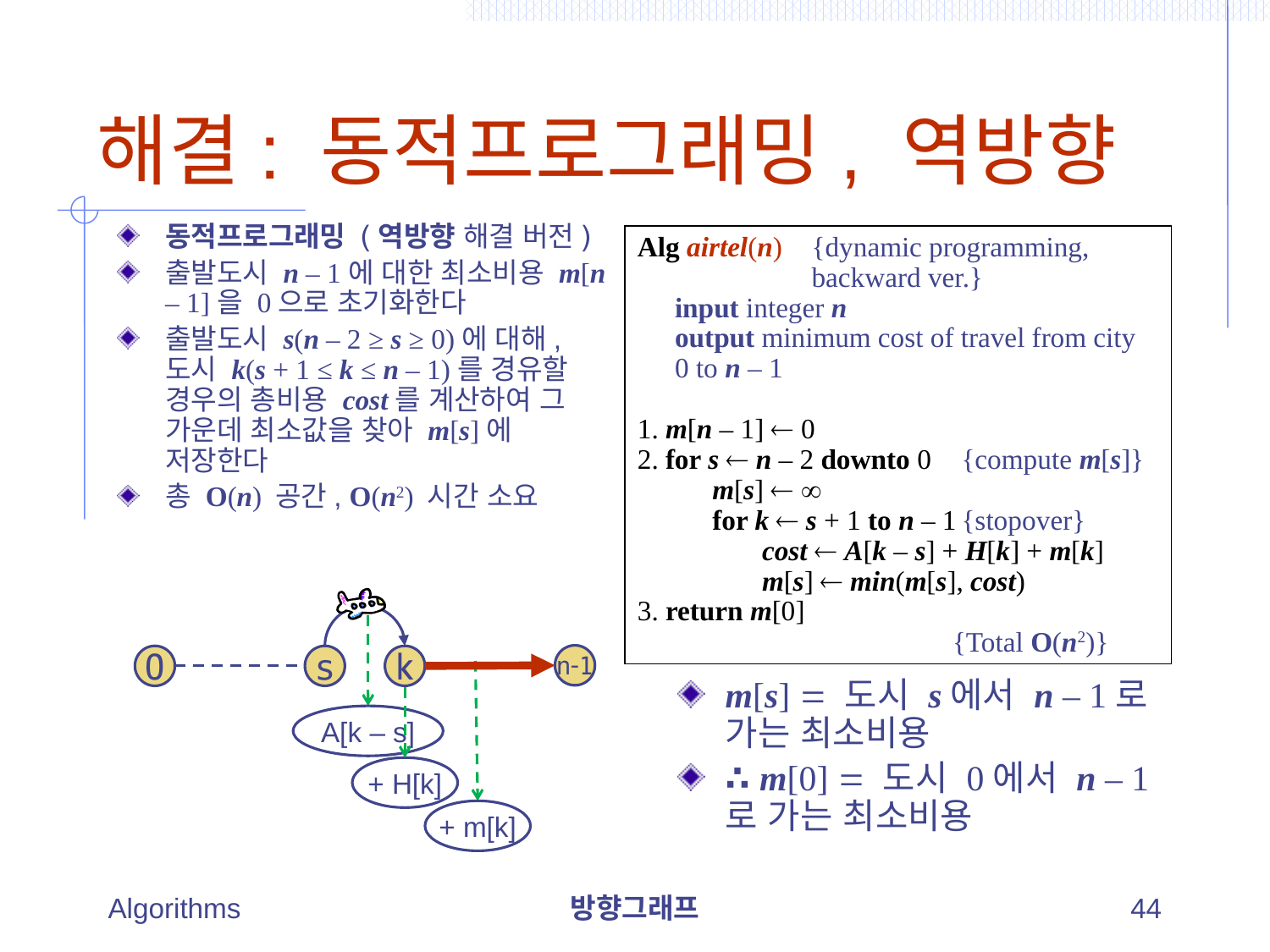

# 해결: 동적프로그래밍, 역방향
동적프로그래밍 (역방향 해결 버전)
출발도시 n – 1에 대한 최소비용 m[n – 1]을 0으로 초기화한다
출발도시 s(n – 2 ≥ s ≥ 0)에 대해, 도시 k(s + 1 ≤ k ≤ n – 1)를 경유할 경우의 총비용 cost를 계산하여 그 가운데 최소값을 찾아 m[s]에 저장한다
총 O(n) 공간, O(n2) 시간 소요
Alg airtel(n)	{dynamic programming,
				backward ver.}
	input integer n
	output minimum cost of travel from city 		0 to n – 1

1. m[n – 1] ← 0
2. for s ← n – 2 downto 0	{compute m[s]}
		m[s] ← ∞
		for k ← s + 1 to n – 1	{stopover}
			cost ← A[k – s] + H[k] + m[k]
	 		m[s] ← min(m[s], cost)
3. return m[0]
			{Total O(n2)}

n-1
0
s
k
m[s] = 도시 s에서 n – 1로 가는 최소비용
∴ m[0] = 도시 0에서 n – 1로 가는 최소비용
A[k – s]
+ H[k]
+ m[k]
Algorithms
방향그래프
44